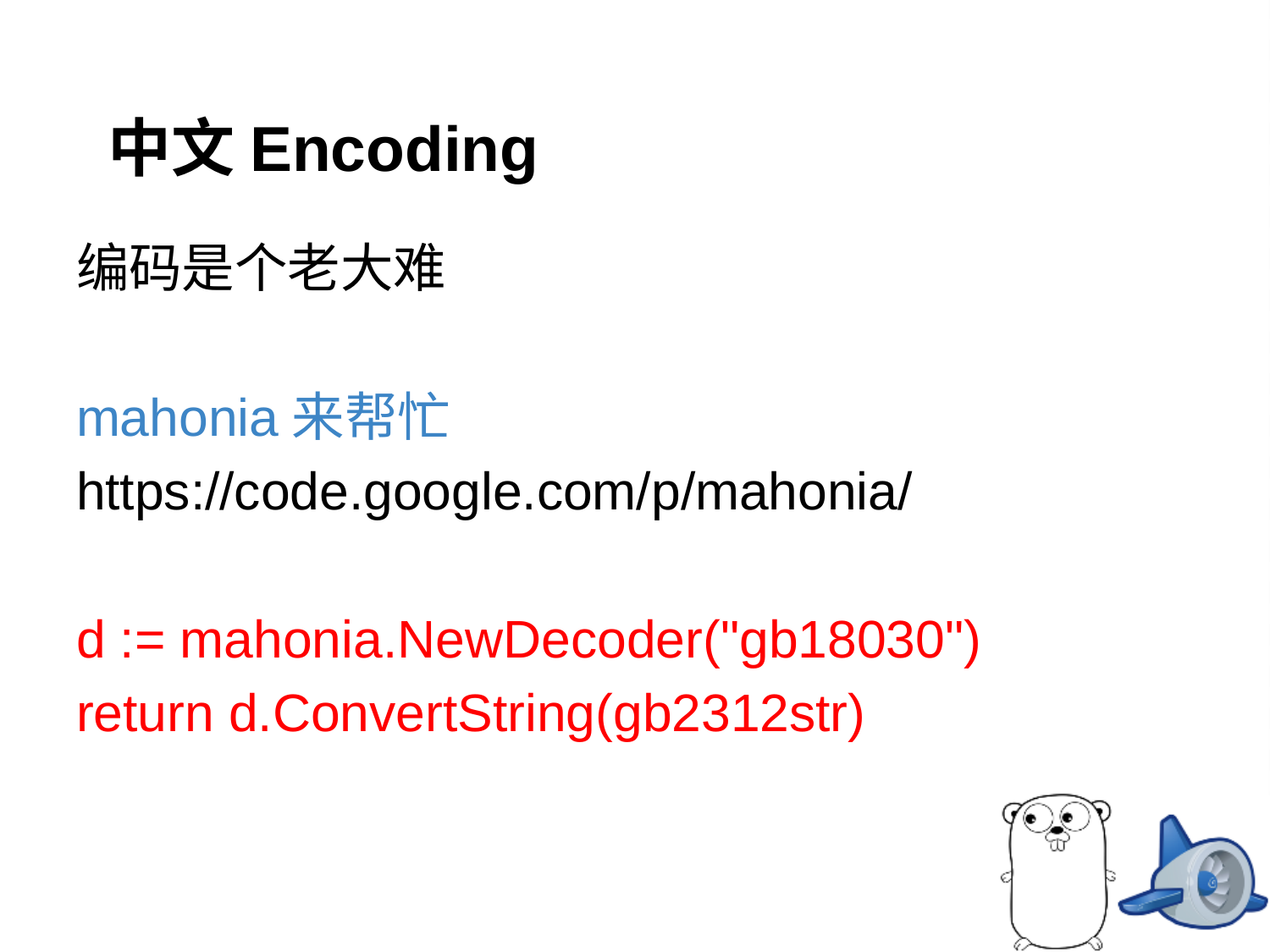

# 中文Encoding
编码是个老大难

mahonia来帮忙
https://code.google.com/p/mahonia/

d := mahonia.NewDecoder("gb18030")
return d.ConvertString(gb2312str)